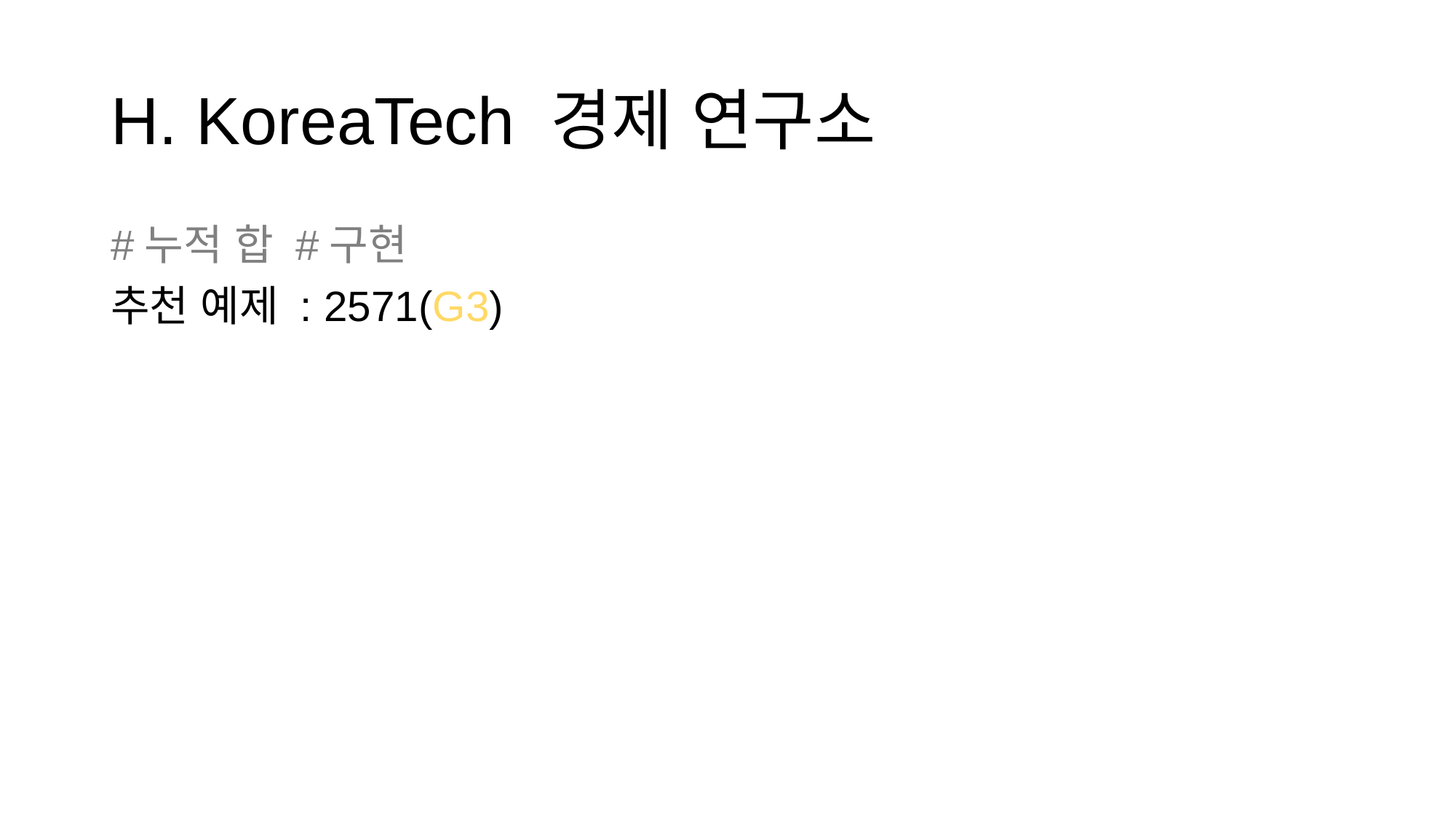

# H. KoreaTech 경제 연구소
#누적 합 #구현
추천 예제 : 2571(G3)